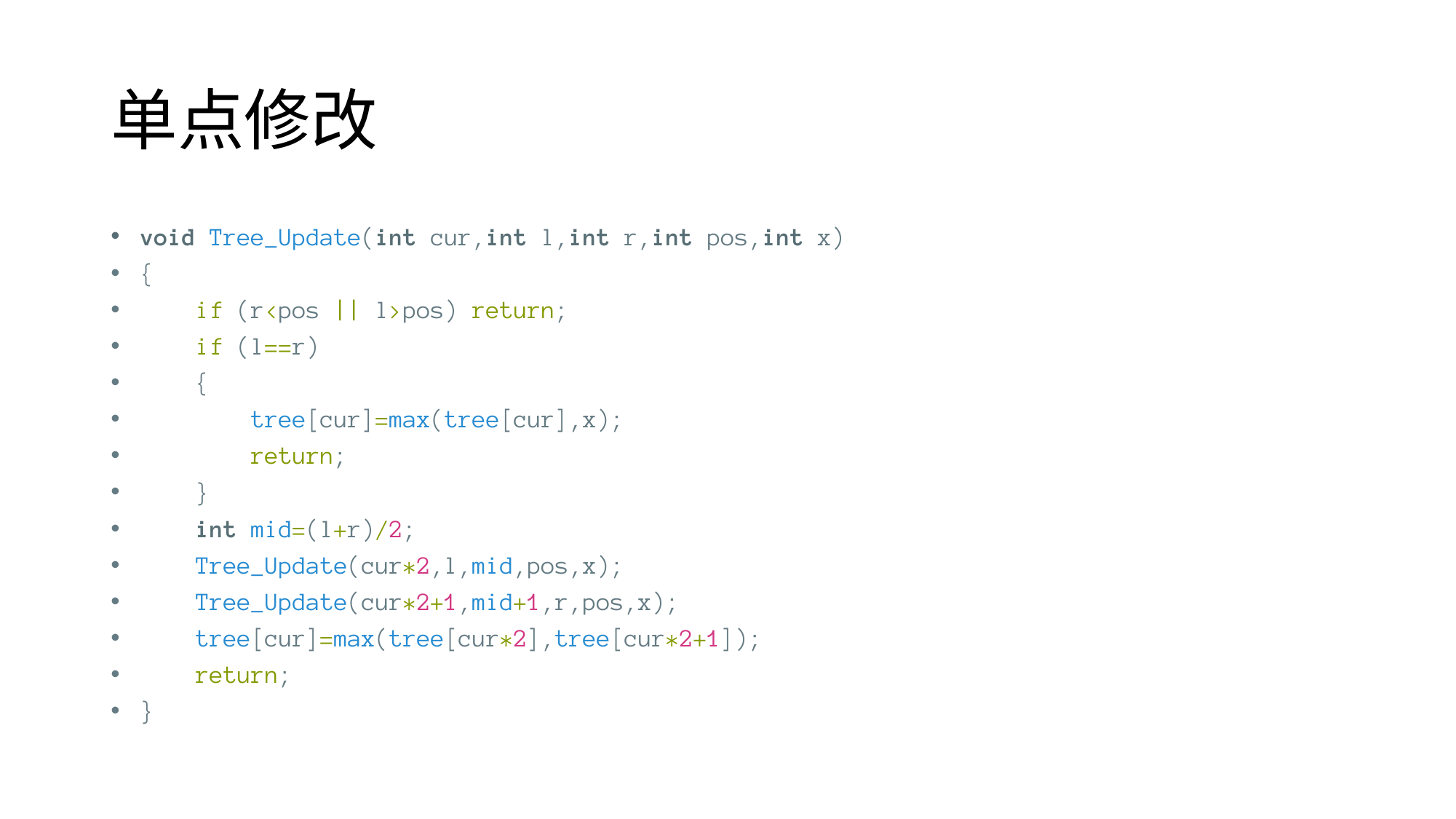

# 单点修改
void Tree_Update(int cur,int l,int r,int pos,int x)
{
    if (r<pos || l>pos) return;
    if (l==r)
    {
        tree[cur]=max(tree[cur],x);
        return;
    }
    int mid=(l+r)/2;
    Tree_Update(cur*2,l,mid,pos,x);
    Tree_Update(cur*2+1,mid+1,r,pos,x);
    tree[cur]=max(tree[cur*2],tree[cur*2+1]);
    return;
}